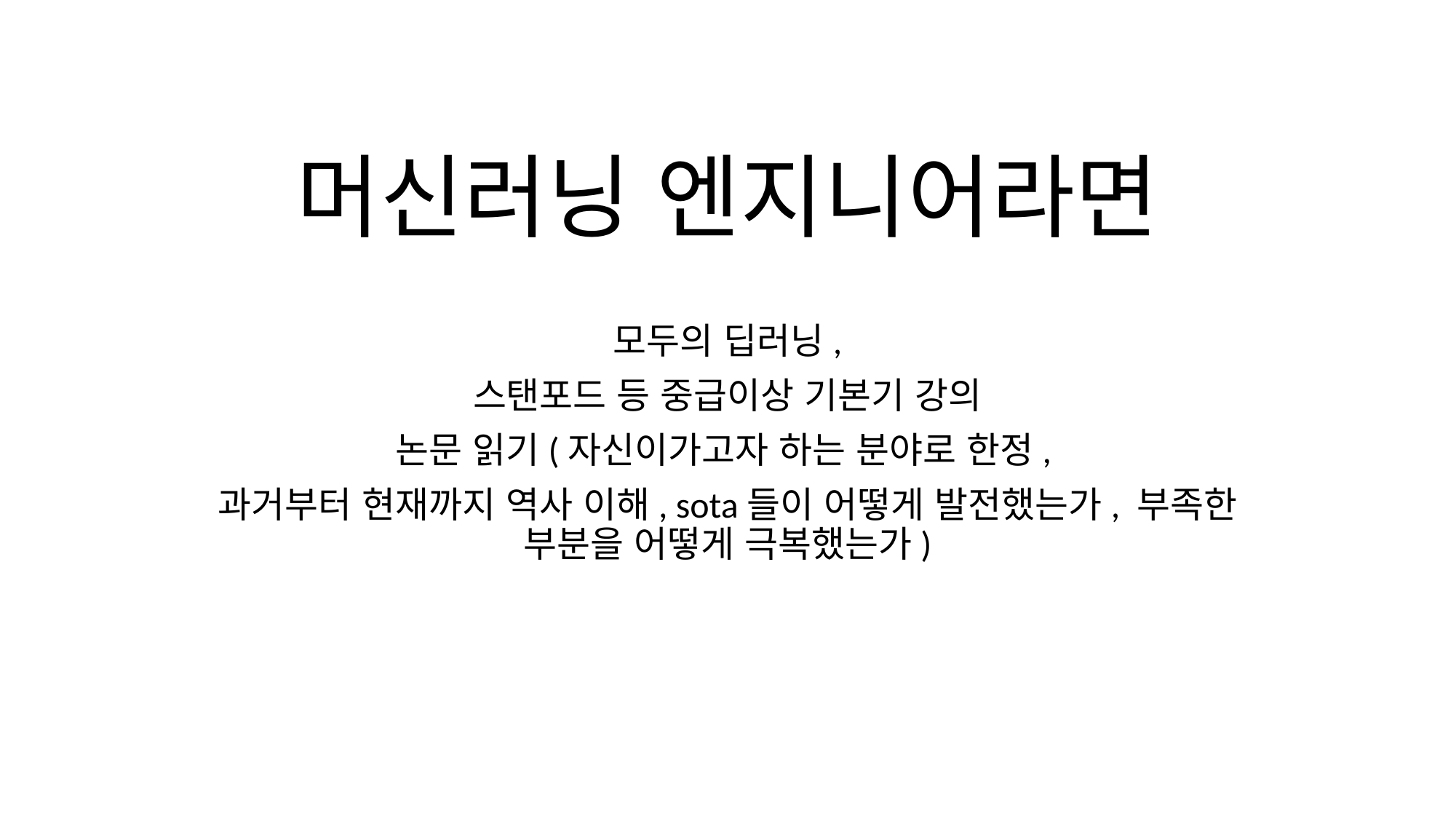

# 머신러닝 엔지니어라면
모두의 딥러닝,
스탠포드 등 중급이상 기본기 강의
논문 읽기(자신이가고자 하는 분야로 한정,
과거부터 현재까지 역사 이해, sota들이 어떻게 발전했는가, 부족한 부분을 어떻게 극복했는가)